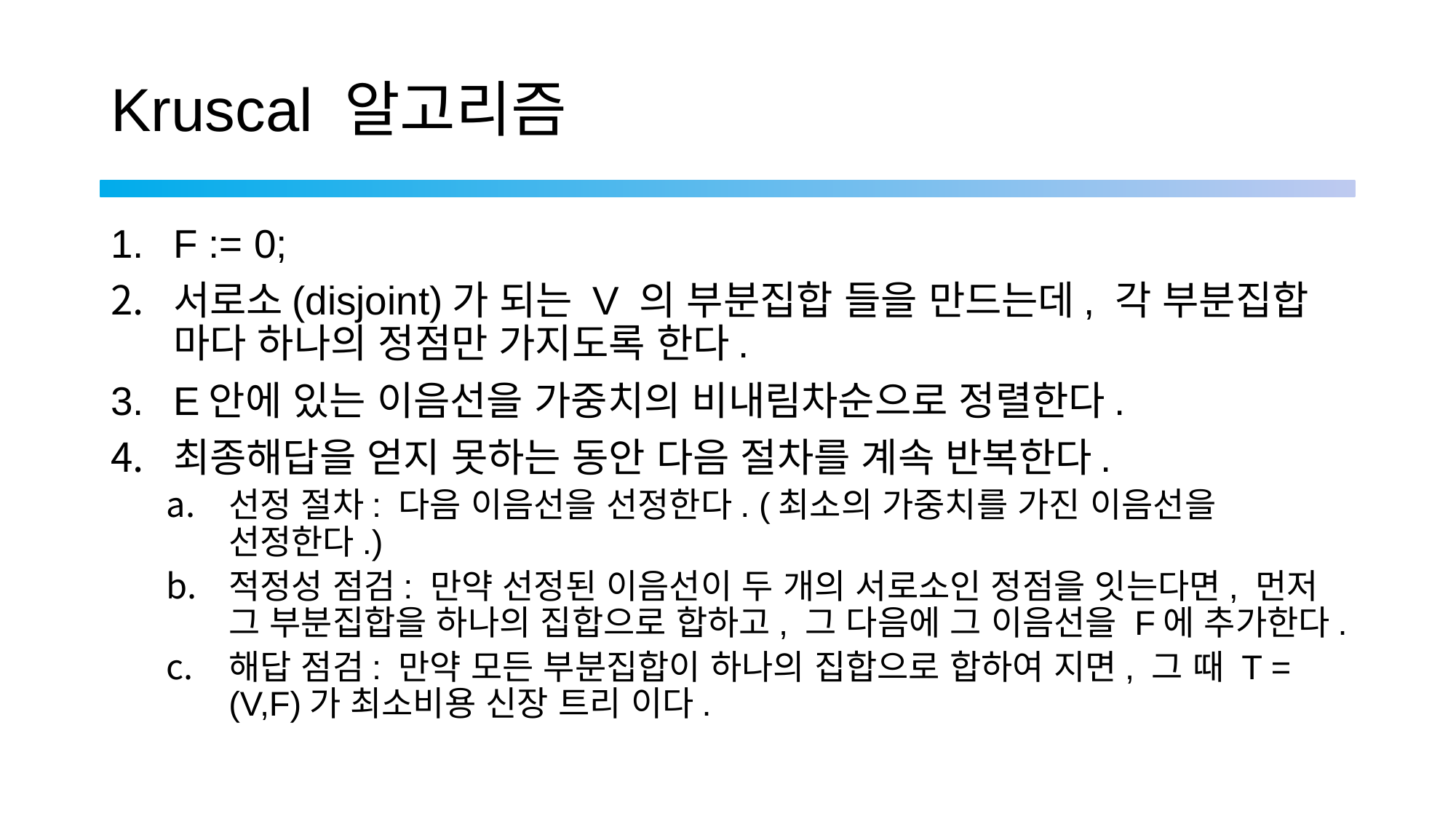

# Kruscal 알고리즘
F := 0;
서로소(disjoint)가 되는 V 의 부분집합 들을 만드는데, 각 부분집합 마다 하나의 정점만 가지도록 한다.
E안에 있는 이음선을 가중치의 비내림차순으로 정렬한다.
최종해답을 얻지 못하는 동안 다음 절차를 계속 반복한다.
선정 절차: 다음 이음선을 선정한다. (최소의 가중치를 가진 이음선을 선정한다.)
적정성 점검: 만약 선정된 이음선이 두 개의 서로소인 정점을 잇는다면, 먼저 그 부분집합을 하나의 집합으로 합하고, 그 다음에 그 이음선을 F에 추가한다.
해답 점검: 만약 모든 부분집합이 하나의 집합으로 합하여 지면, 그 때 T = (V,F)가 최소비용 신장 트리 이다.